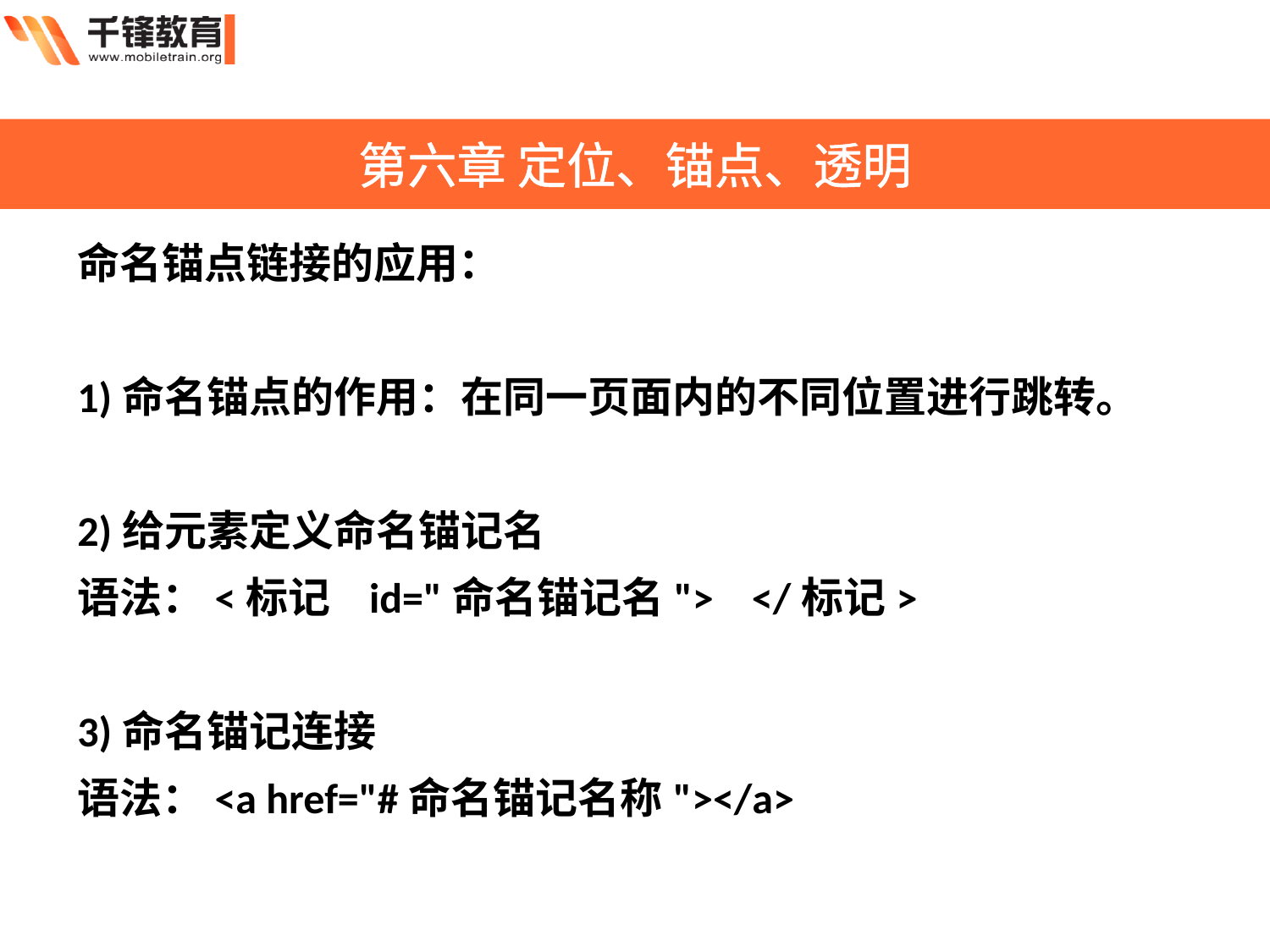

第六章 定位、锚点、透明
命名锚点链接的应用：

1)命名锚点的作用：在同一页面内的不同位置进行跳转。

2)给元素定义命名锚记名
语法：<标记   id="命名锚记名">    </标记>

3)命名锚记连接
语法：<a href="#命名锚记名称"></a>